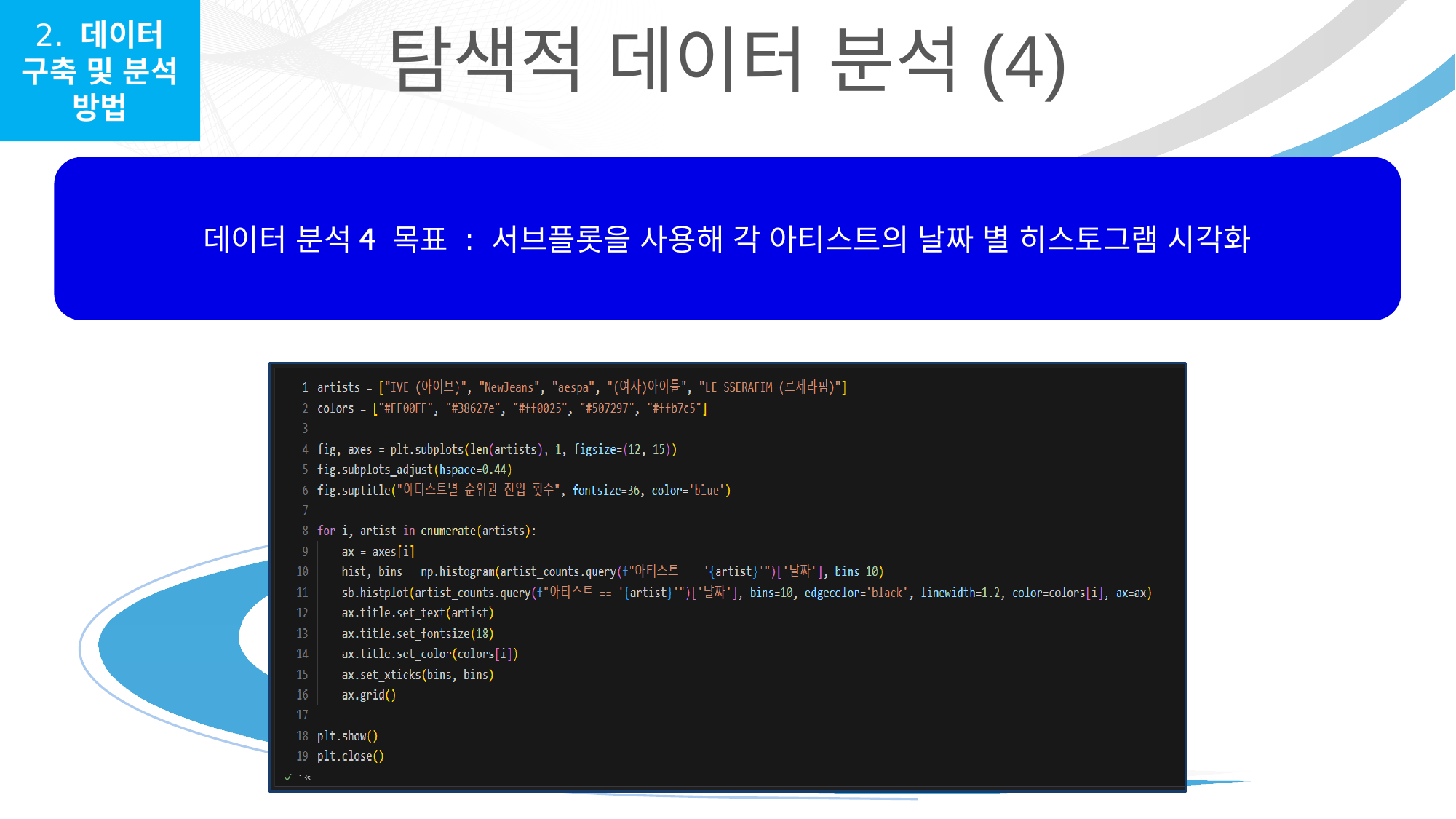

2. 데이터 구축 및 분석 방법
탐색적 데이터 분석(4)
데이터 분석4 목표 : 서브플롯을 사용해 각 아티스트의 날짜 별 히스토그램 시각화